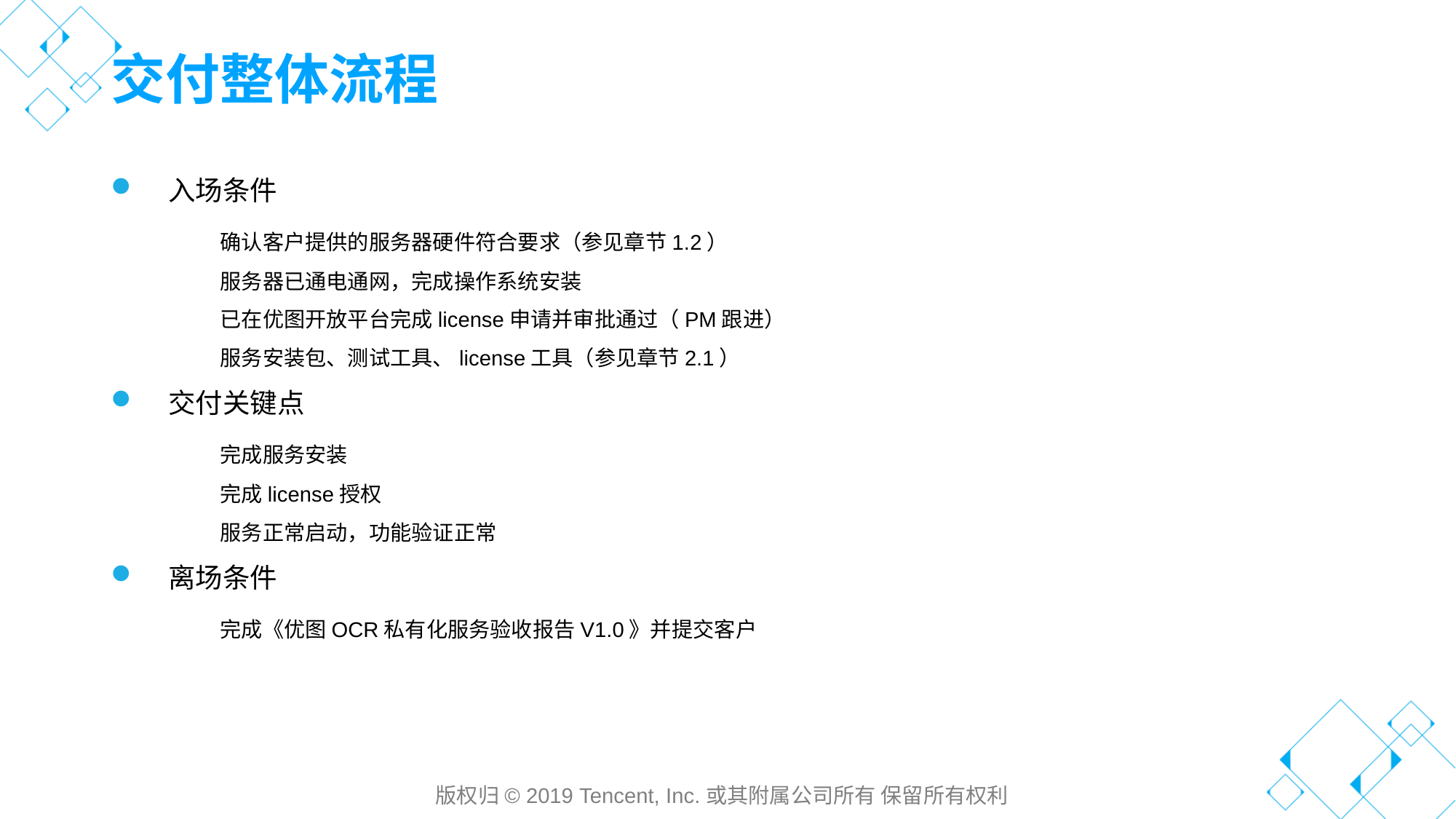

# 交付整体流程
入场条件
	确认客户提供的服务器硬件符合要求（参见章节1.2）
	服务器已通电通网，完成操作系统安装
	已在优图开放平台完成license申请并审批通过（PM跟进）
	服务安装包、测试工具、license工具（参见章节2.1）
交付关键点
	完成服务安装
	完成license授权
	服务正常启动，功能验证正常
离场条件
	完成《优图OCR私有化服务验收报告V1.0》并提交客户